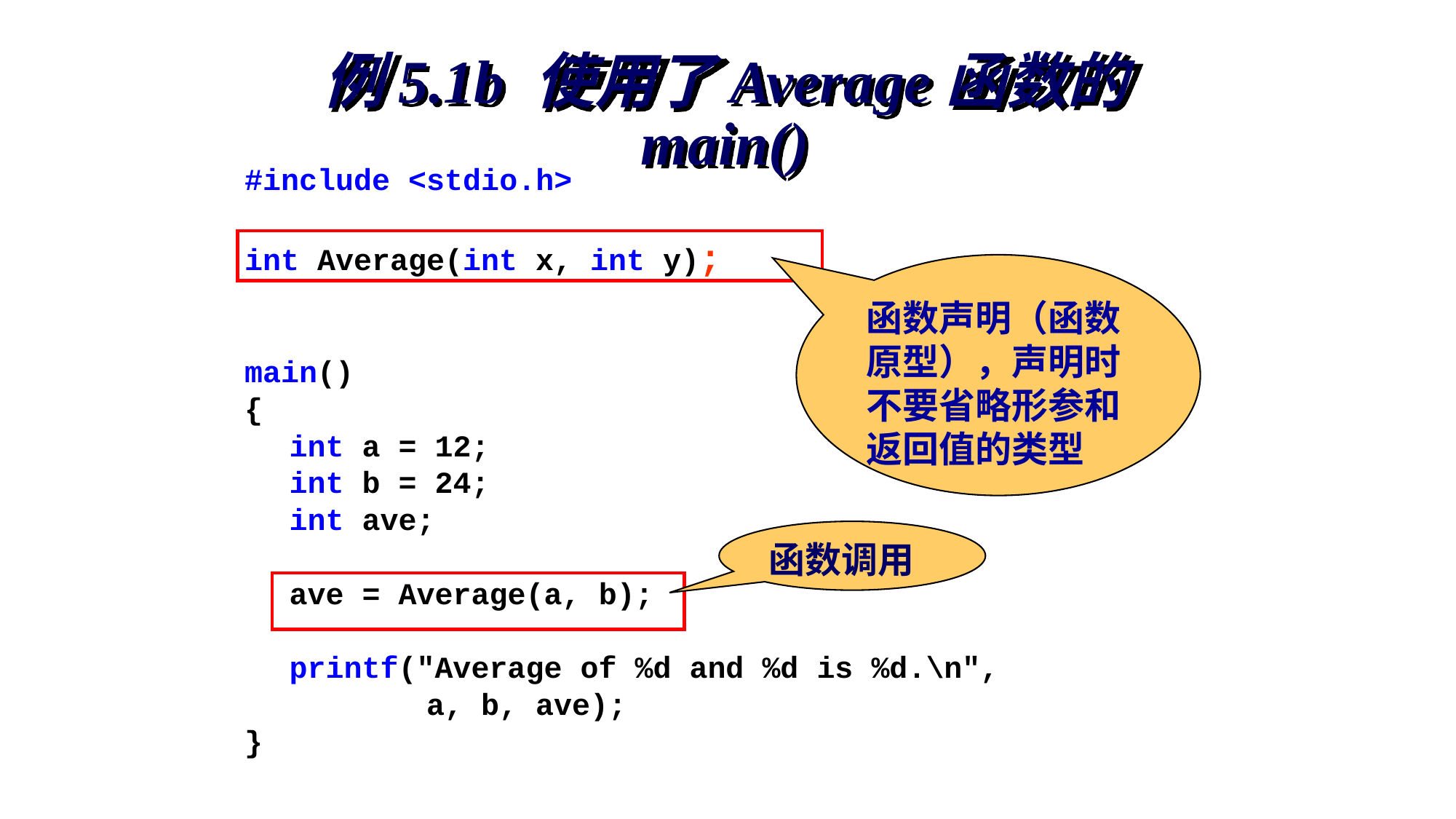

# 例5.1b 使用了Average函数的main()
#include <stdio.h>

int Average(int x, int y);

main()
{
	int a = 12;
	int b = 24;
	int ave;

	ave = Average(a, b);

	printf("Average of %d and %d is %d.\n",
          a, b, ave);
}

函数声明（函数原型），声明时不要省略形参和返回值的类型
函数调用